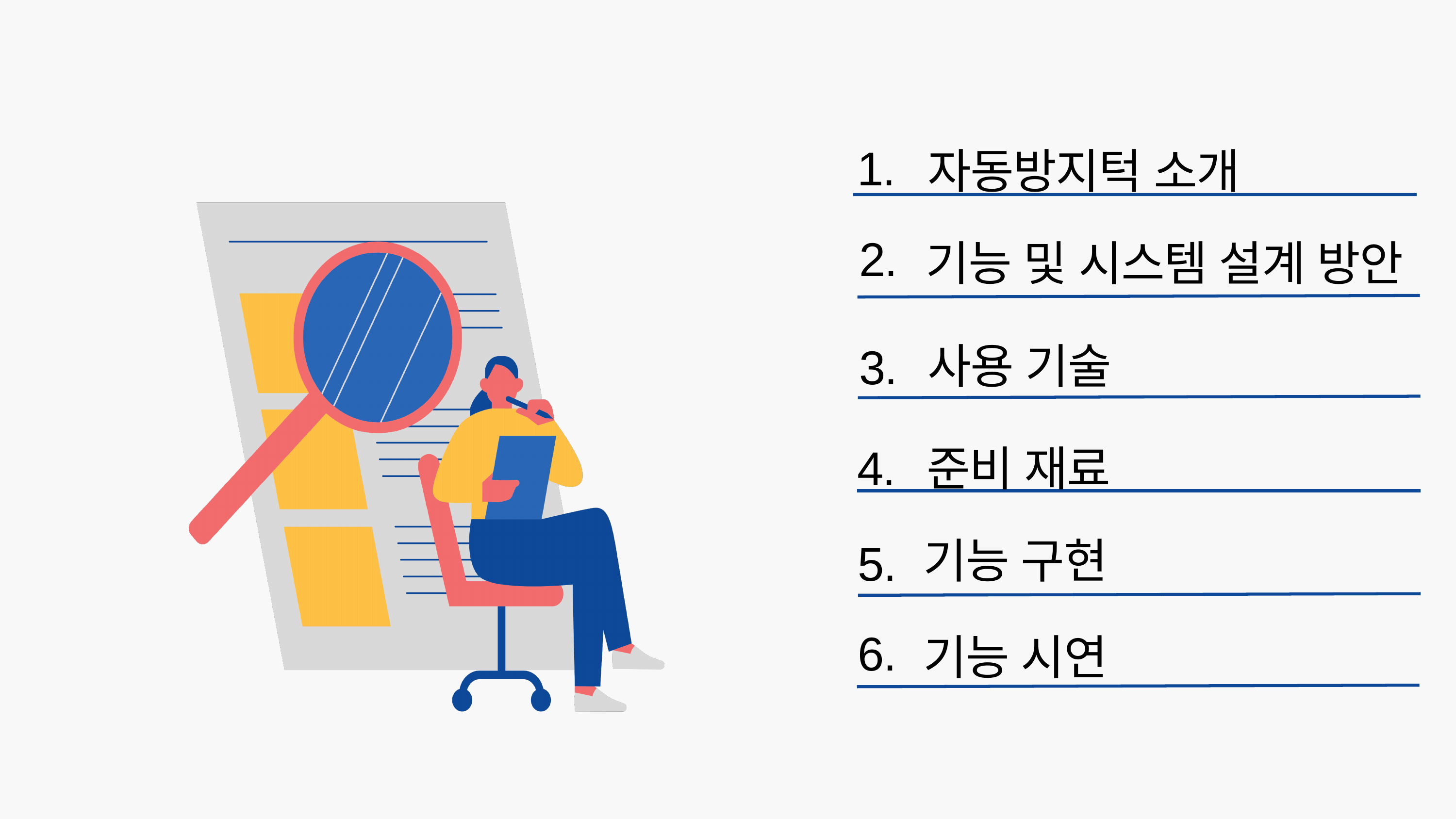

1.
자동방지턱 소개

2.
기능 및 시스템 설계 방안

사용 기술
3.

4.
준비 재료

기능 구현
5.

6.
기능 시연